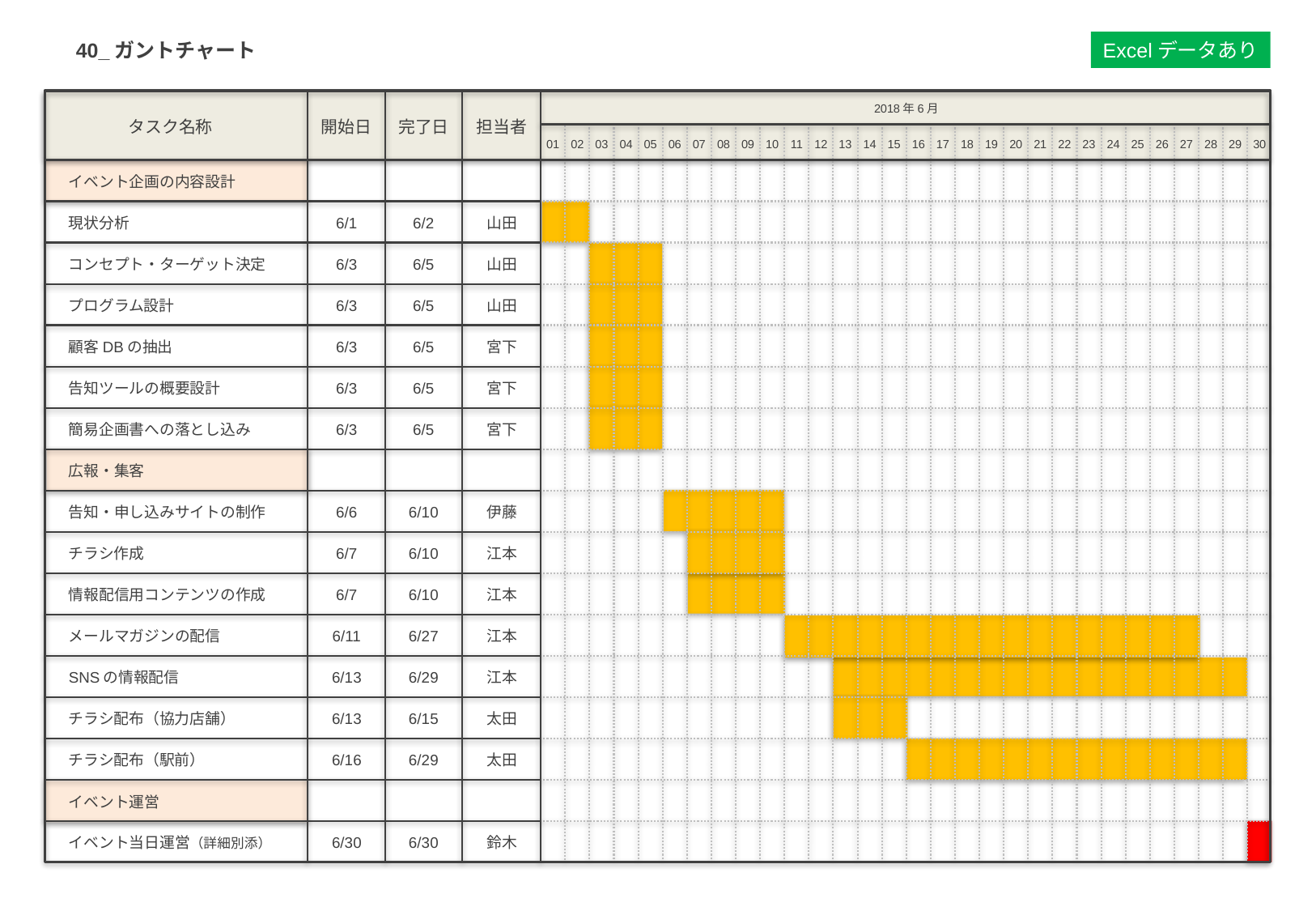

40_ガントチャート
Excelデータあり

2018年6月
タスク名称
開始日
完了日
担当者
01
02
03
04
05
06
07
08
09
10
11
12
13
14
15
16
17
18
19
20
21
22
23
24
25
26
27
28
29
30

イベント企画の内容設計

現状分析
6/1
6/2
山田

コンセプト・ターゲット決定
6/3
6/5
山田

プログラム設計
6/3
6/5
山田

顧客DBの抽出
6/3
6/5
宮下

告知ツールの概要設計
6/3
6/5
宮下

簡易企画書への落とし込み
6/3
6/5
宮下

広報・集客

告知・申し込みサイトの制作
6/6
6/10
伊藤

チラシ作成
6/7
6/10
江本

情報配信用コンテンツの作成
6/7
6/10
江本

メールマガジンの配信
6/11
6/27
江本

SNSの情報配信
6/13
6/29
江本

チラシ配布（協力店舗）
6/13
6/15
太田

チラシ配布（駅前）
6/16
6/29
太田

イベント運営

6/30
6/30
鈴木
イベント当日運営（詳細別添）